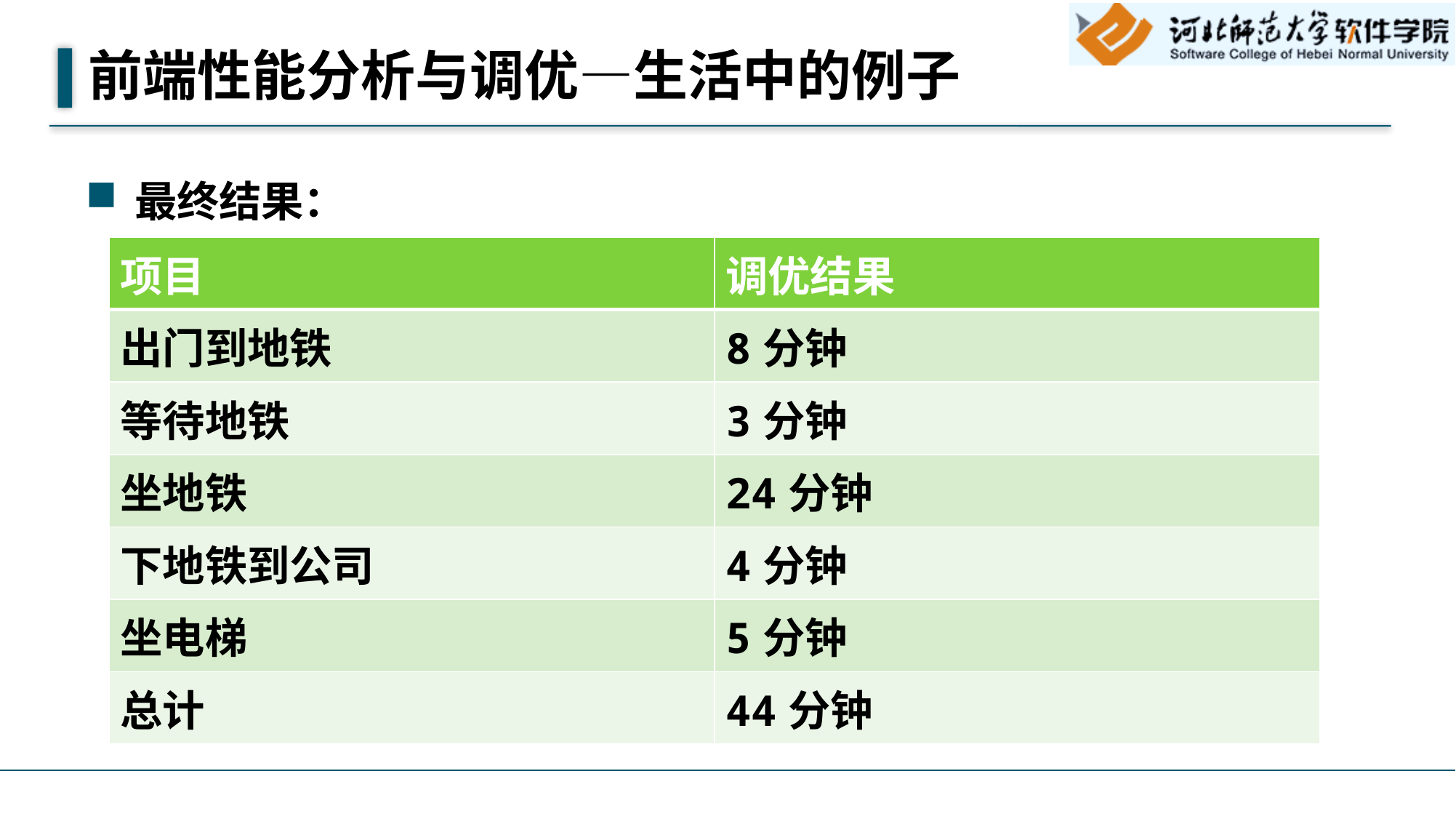

# 前端性能分析与调优—生活中的例子
最终结果：
| 项目 | 调优结果 |
| --- | --- |
| 出门到地铁 | 8分钟 |
| 等待地铁 | 3分钟 |
| 坐地铁 | 24分钟 |
| 下地铁到公司 | 4分钟 |
| 坐电梯 | 5分钟 |
| 总计 | 44分钟 |